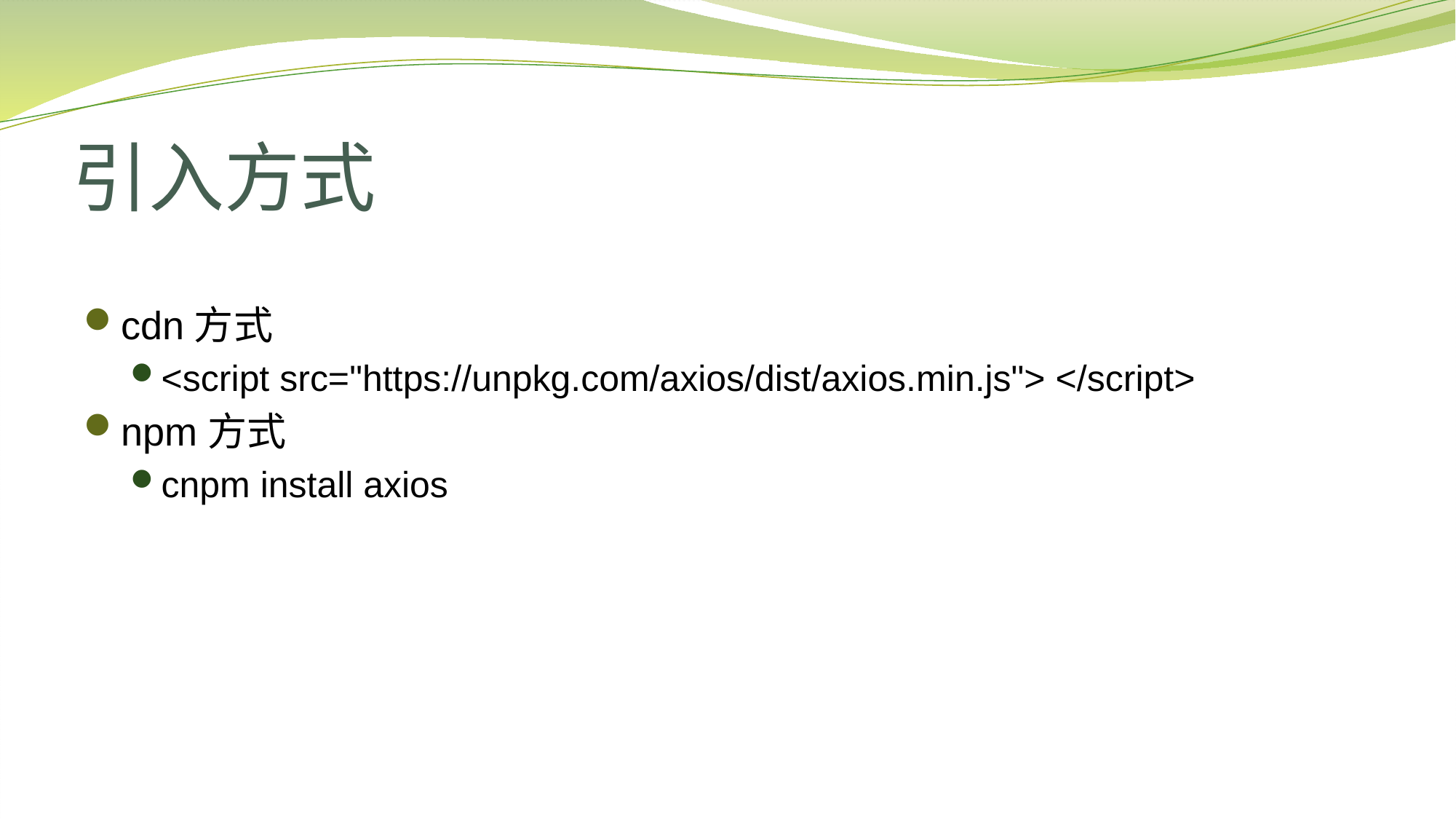

# 引入方式
cdn方式
<script src="https://unpkg.com/axios/dist/axios.min.js"> </script>
npm方式
cnpm install axios